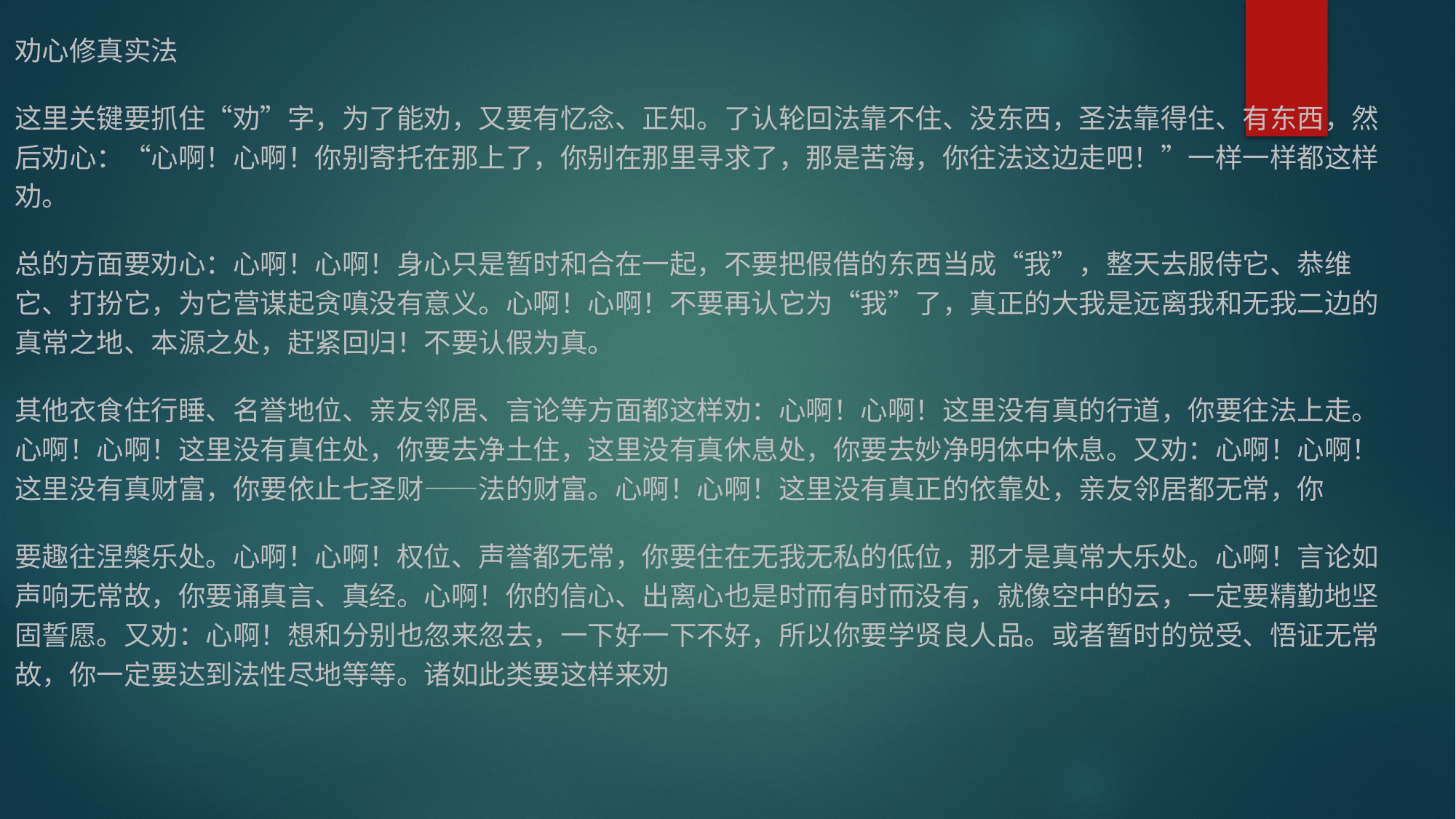

劝心修真实法
这里关键要抓住“劝”字，为了能劝，又要有忆念、正知。了认轮回法靠不住、没东西，圣法靠得住、有东西，然后劝心：“心啊！心啊！你别寄托在那上了，你别在那里寻求了，那是苦海，你往法这边走吧！”一样一样都这样劝。
总的方面要劝心：心啊！心啊！身心只是暂时和合在一起，不要把假借的东西当成“我”，整天去服侍它、恭维它、打扮它，为它营谋起贪嗔没有意义。心啊！心啊！不要再认它为“我”了，真正的大我是远离我和无我二边的真常之地、本源之处，赶紧回归！不要认假为真。
其他衣食住行睡、名誉地位、亲友邻居、言论等方面都这样劝：心啊！心啊！这里没有真的行道，你要往法上走。心啊！心啊！这里没有真住处，你要去净土住，这里没有真休息处，你要去妙净明体中休息。又劝：心啊！心啊！这里没有真财富，你要依止七圣财——法的财富。心啊！心啊！这里没有真正的依靠处，亲友邻居都无常，你
要趣往涅槃乐处。心啊！心啊！权位、声誉都无常，你要住在无我无私的低位，那才是真常大乐处。心啊！言论如声响无常故，你要诵真言、真经。心啊！你的信心、出离心也是时而有时而没有，就像空中的云，一定要精勤地坚固誓愿。又劝：心啊！想和分别也忽来忽去，一下好一下不好，所以你要学贤良人品。或者暂时的觉受、悟证无常故，你一定要达到法性尽地等等。诸如此类要这样来劝